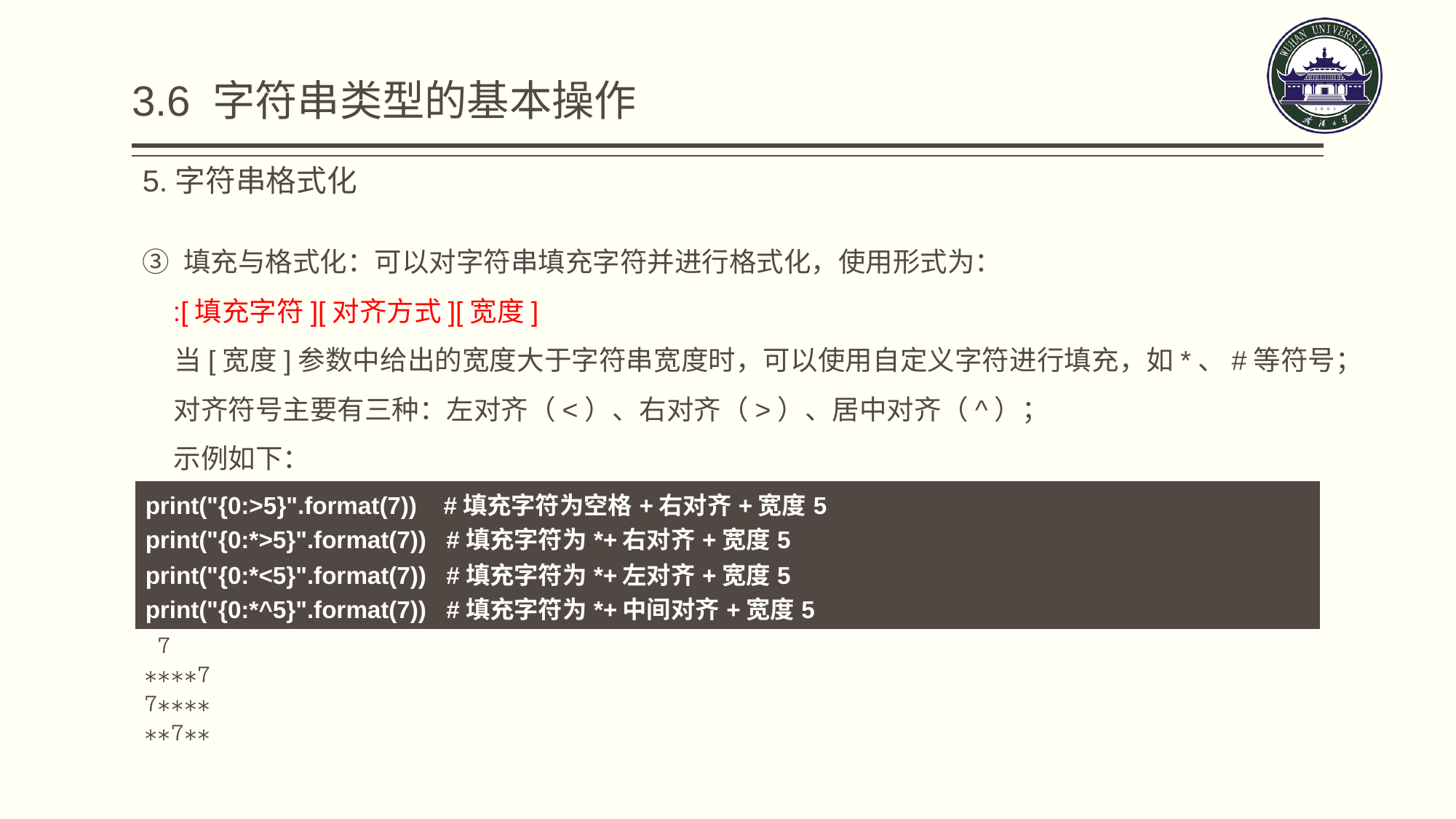

3.6 字符串类型的基本操作
5.字符串格式化
填充与格式化：可以对字符串填充字符并进行格式化，使用形式为：
    :[填充字符][对齐方式][宽度]
    当[宽度]参数中给出的宽度大于字符串宽度时，可以使用自定义字符进行填充，如*、#等符号；
    对齐符号主要有三种：左对齐（<）、右对齐（>）、居中对齐（^）；
    示例如下：

| print("{0:>5}".format(7)) #填充字符为空格+右对齐+宽度5 print("{0:\*>5}".format(7)) #填充字符为\*+右对齐+宽度5 print("{0:\*<5}".format(7)) #填充字符为\*+左对齐+宽度5 print("{0:\*^5}".format(7)) #填充字符为\*+中间对齐+宽度5 |
| --- |
 7
****7
7****
**7**